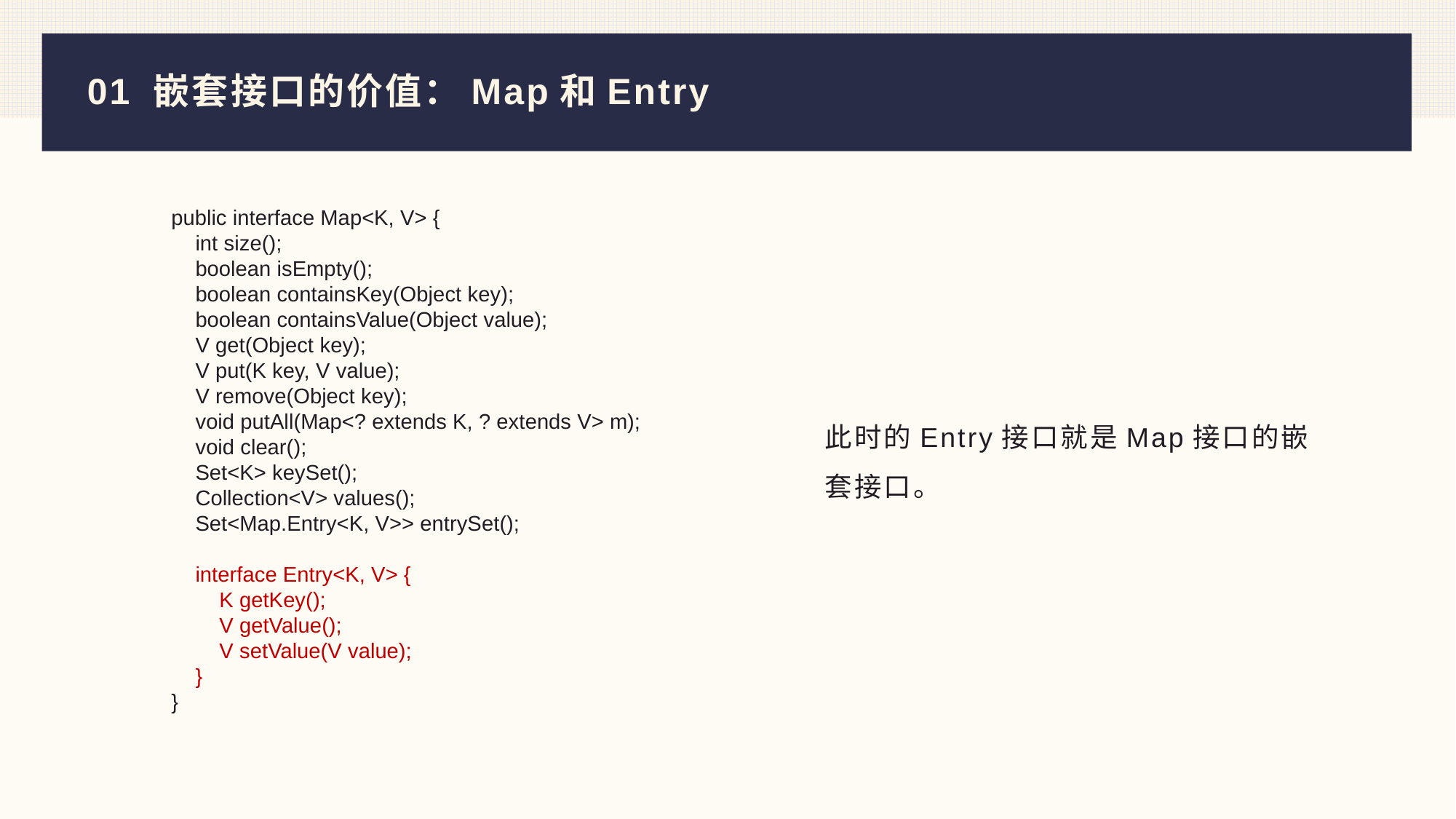

# 01 嵌套接口的价值：Map和Entry
public interface Map<K, V> {
    int size();
    boolean isEmpty();
    boolean containsKey(Object key);
    boolean containsValue(Object value);
    V get(Object key);
    V put(K key, V value);
    V remove(Object key);
    void putAll(Map<? extends K, ? extends V> m);
    void clear();
    Set<K> keySet();
    Collection<V> values();
    Set<Map.Entry<K, V>> entrySet();

    interface Entry<K, V> {
        K getKey();
        V getValue();
        V setValue(V value);
    }
}
此时的Entry接口就是Map接口的嵌套接口。